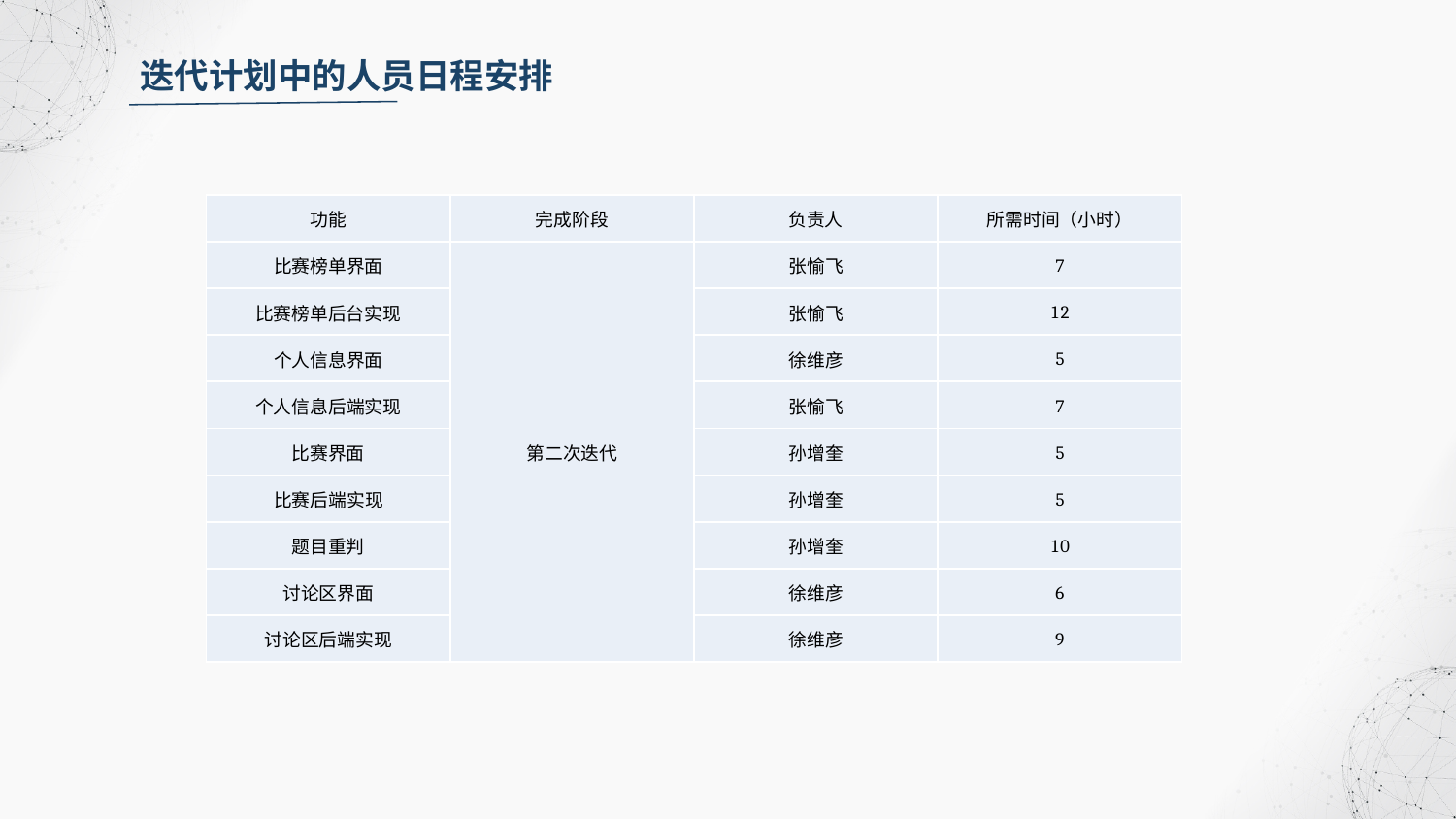

迭代计划中的人员日程安排
| 功能 | 完成阶段 | 负责人 | 所需时间（小时） |
| --- | --- | --- | --- |
| 比赛榜单界面 | 第二次迭代 | 张愉飞 | 7 |
| 比赛榜单后台实现 |  | 张愉飞 | 12 |
| 个人信息界面 |  | 徐维彦 | 5 |
| 个人信息后端实现 |  | 张愉飞 | 7 |
| 比赛界面 |  | 孙增奎 | 5 |
| 比赛后端实现 |  | 孙增奎 | 5 |
| 题目重判 |  | 孙增奎 | 10 |
| 讨论区界面 |  | 徐维彦 | 6 |
| 讨论区后端实现 |  | 徐维彦 | 9 |